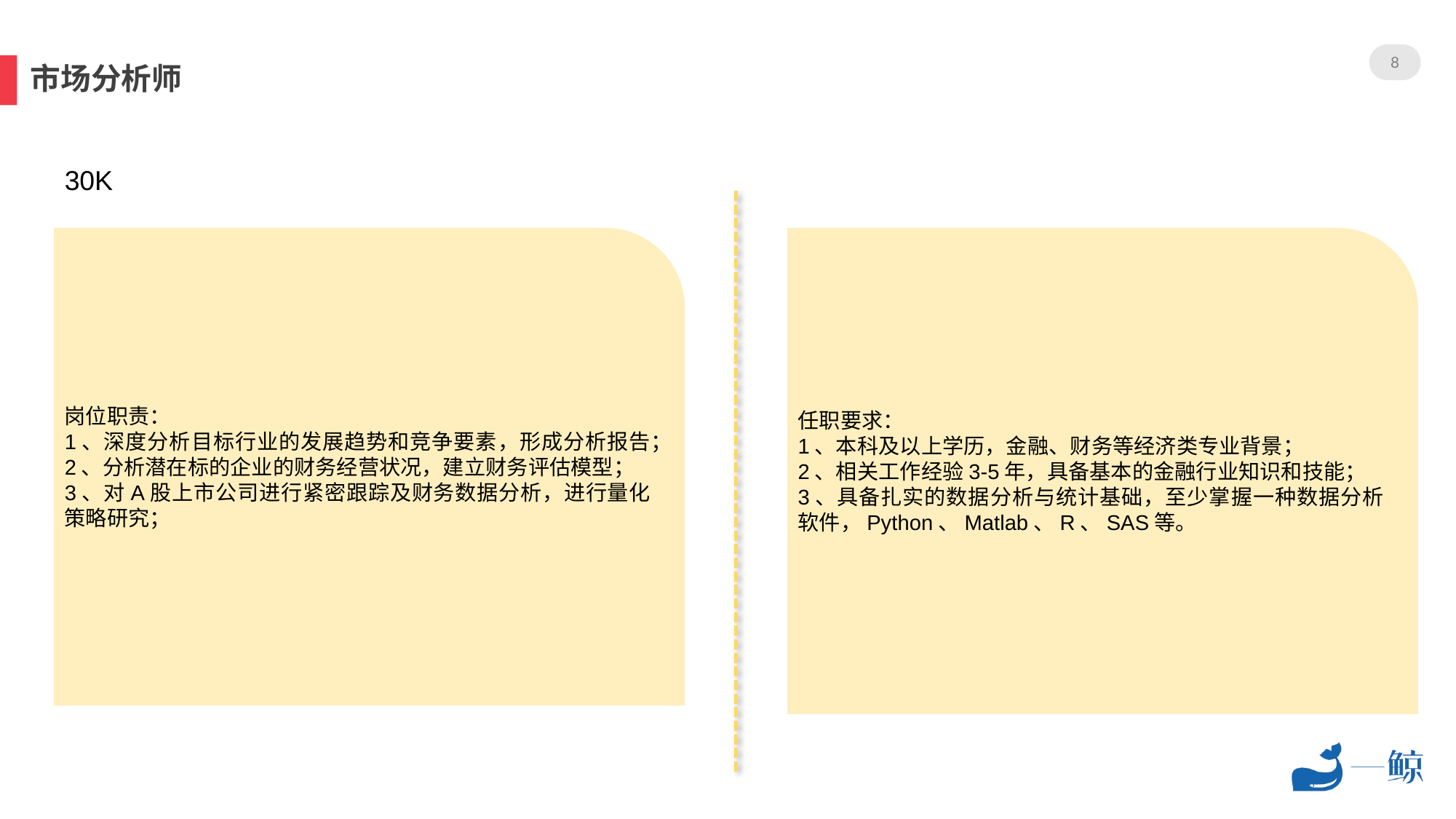

8
市场分析师
30K
岗位职责：
1、深度分析目标行业的发展趋势和竞争要素，形成分析报告；
2、分析潜在标的企业的财务经营状况，建立财务评估模型；
3、对A股上市公司进行紧密跟踪及财务数据分析，进行量化策略研究；
任职要求：
1、本科及以上学历，金融、财务等经济类专业背景；
2、相关工作经验3-5年，具备基本的金融行业知识和技能；
3、具备扎实的数据分析与统计基础，至少掌握一种数据分析软件，Python、Matlab、R、SAS等。